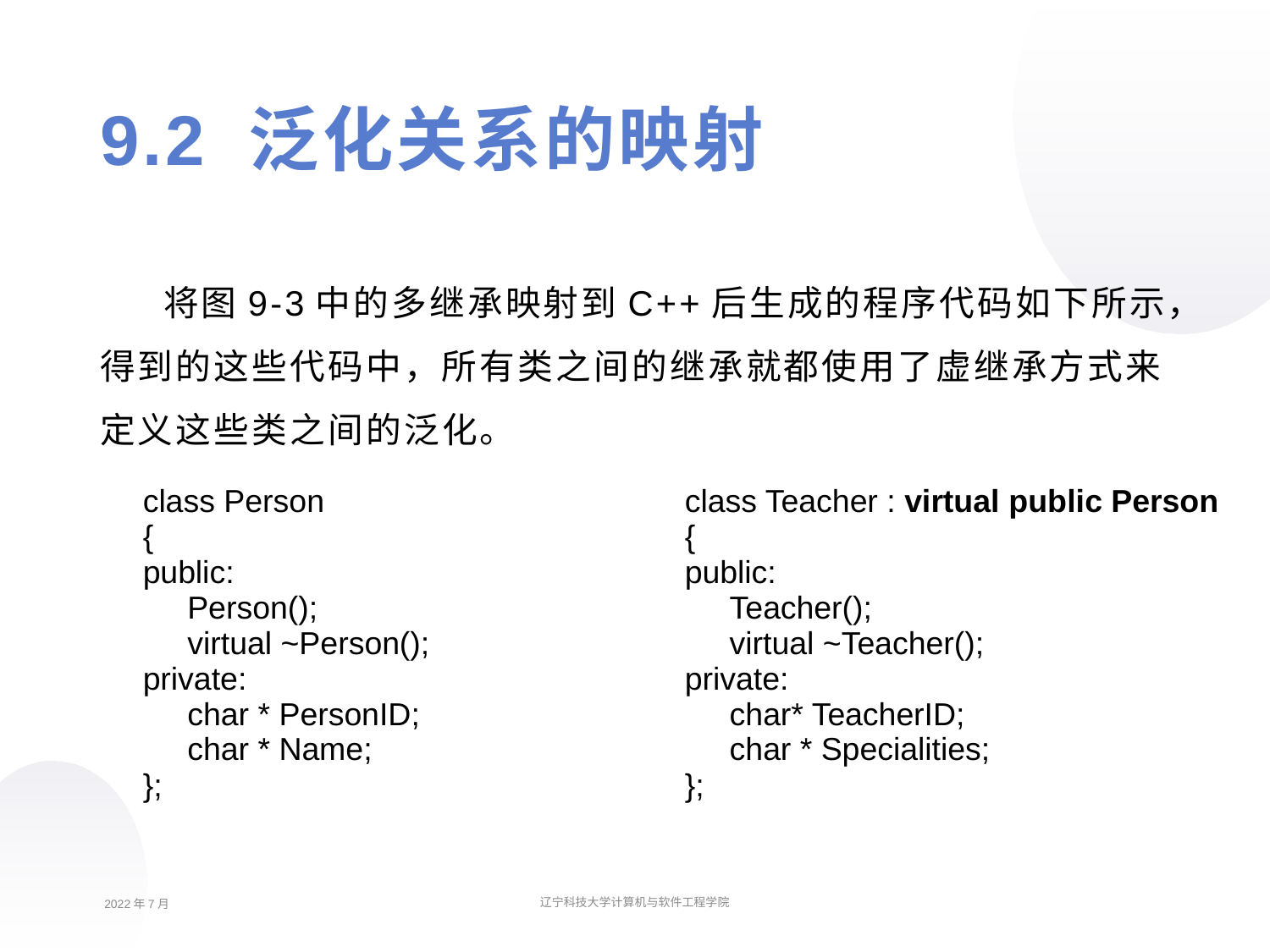

9.2 泛化关系的映射
将图9-3中的多继承映射到C++后生成的程序代码如下所示，得到的这些代码中，所有类之间的继承就都使用了虚继承方式来定义这些类之间的泛化。
| class Person { public: Person(); virtual ~Person(); private: char \* PersonID; char \* Name; }; | class Teacher : virtual public Person { public: Teacher(); virtual ~Teacher(); private: char\* TeacherID; char \* Specialities; }; |
| --- | --- |

2022年7月
辽宁科技大学计算机与软件工程学院
40